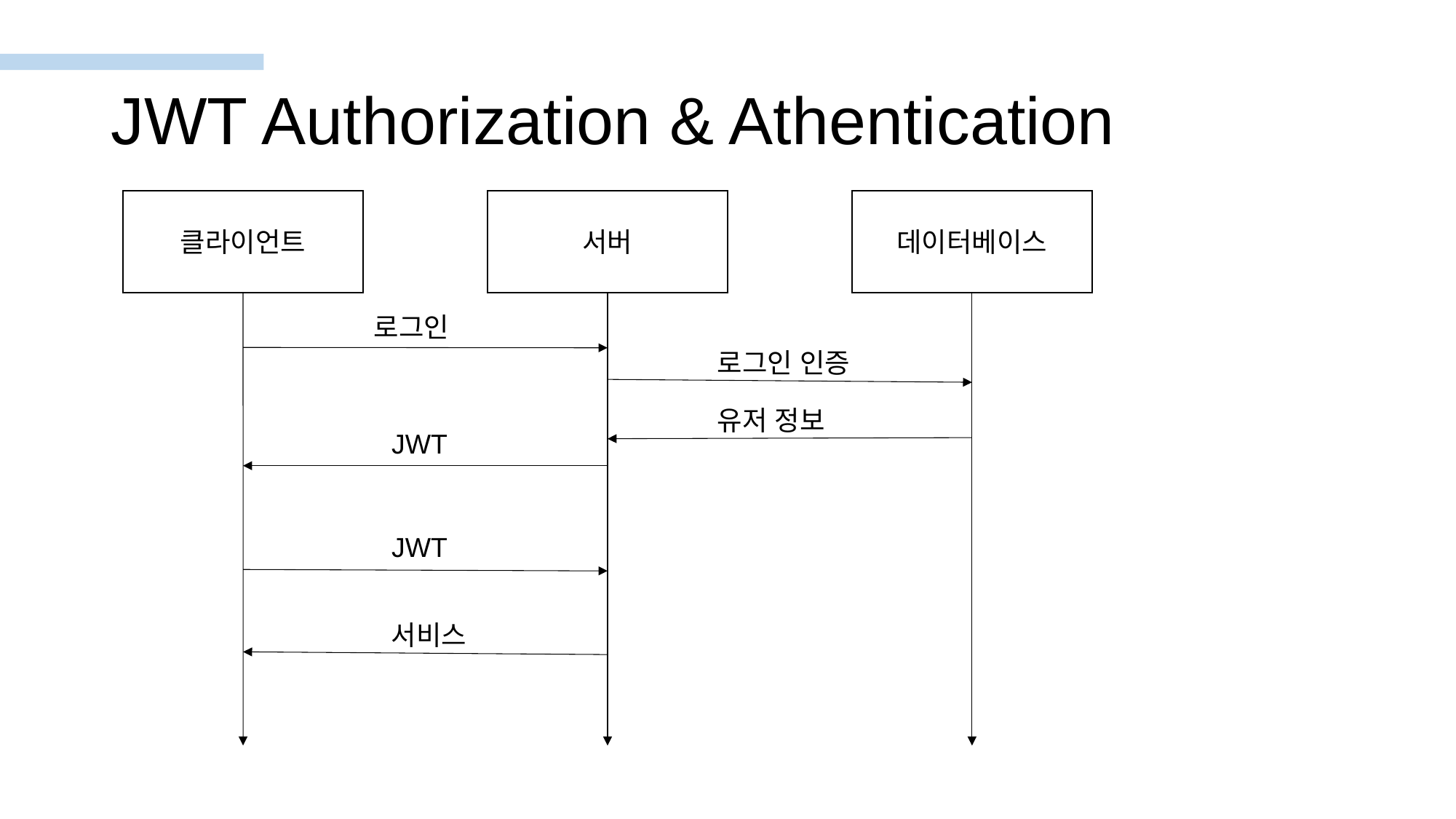

# JWT Authorization & Athentication

데이터베이스
클라이언트
서버
로그인
로그인 인증
유저 정보
JWT
JWT
서비스